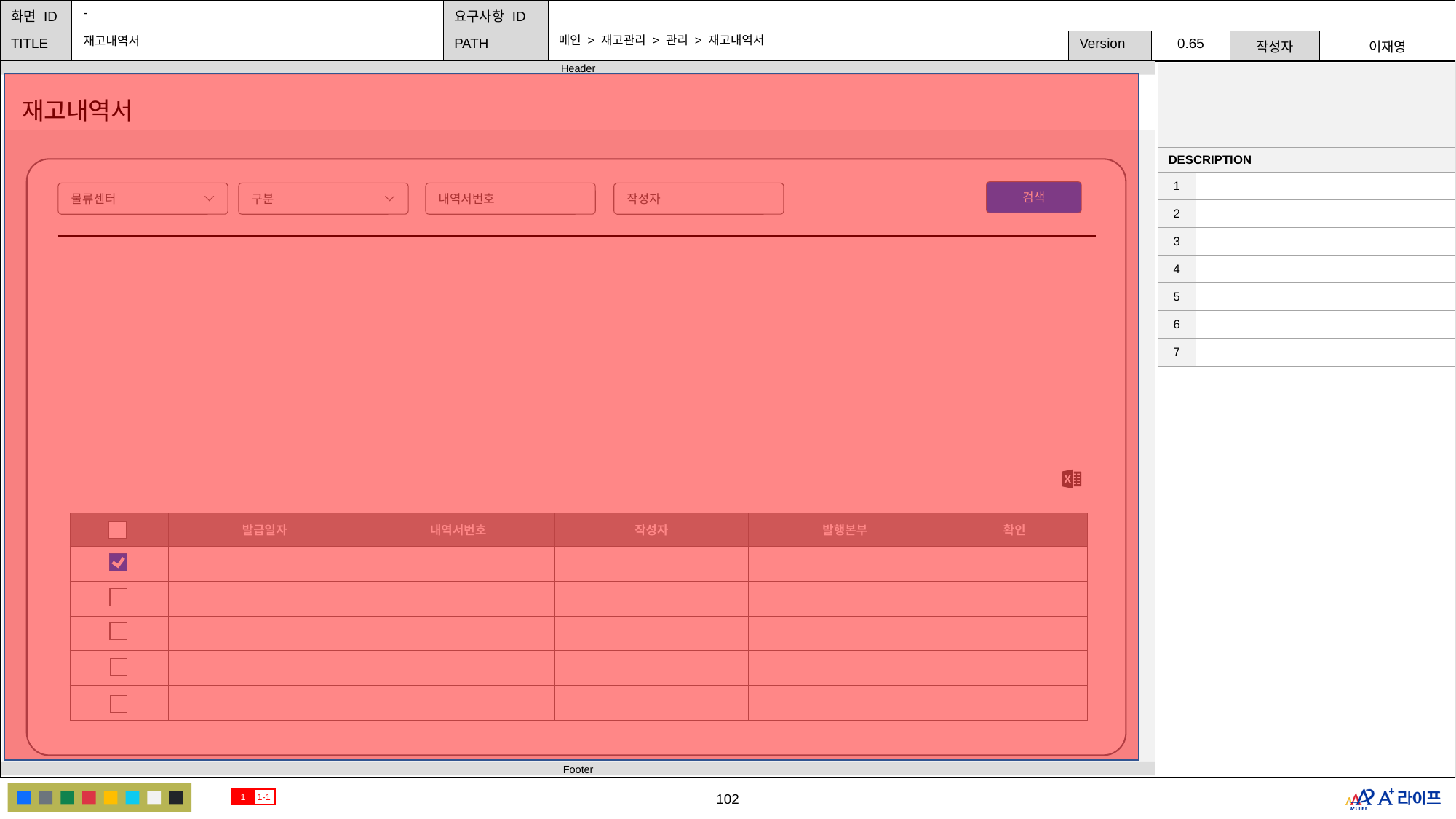

-

메인 > 재고관리 > 관리 > 재고내역서
재고내역서
|  |  |
| --- | --- |
| DESCRIPTION |  |
| 1 |  |
| 2 |  |
| 3 |  |
| 4 |  |
| 5 |  |
| 6 |  |
| 7 |  |

재고내역서

검색
물류센터

구분

내역서번호
작성자

|  | 발급일자 | 내역서번호 | 작성자 | 발행본부 | 확인 |
| --- | --- | --- | --- | --- | --- |
|  |  |  |  |  |  |
|  |  |  |  |  |  |
|  |  |  |  |  |  |
|  |  |  |  |  |  |
|  |  |  |  |  |  |

1
1-1